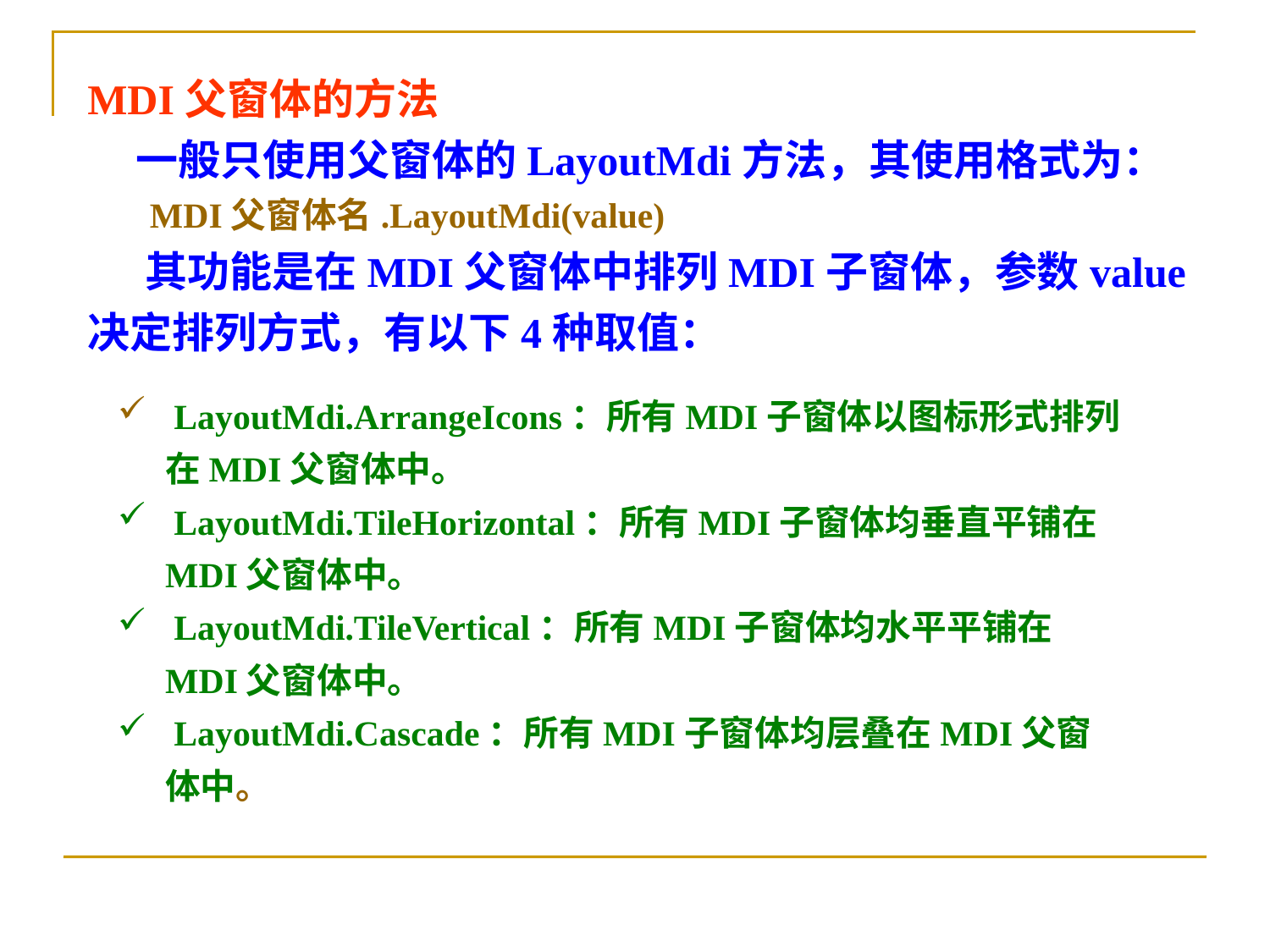

MDI父窗体的方法
    一般只使用父窗体的LayoutMdi方法，其使用格式为：
       MDI父窗体名.LayoutMdi(value)
     其功能是在MDI父窗体中排列MDI子窗体，参数value决定排列方式，有以下4种取值：
 LayoutMdi.ArrangeIcons：所有MDI子窗体以图标形式排列在MDI父窗体中。
 LayoutMdi.TileHorizontal：所有MDI子窗体均垂直平铺在MDI父窗体中。
 LayoutMdi.TileVertical：所有MDI子窗体均水平平铺在MDI父窗体中。
 LayoutMdi.Cascade：所有MDI子窗体均层叠在MDI父窗体中。